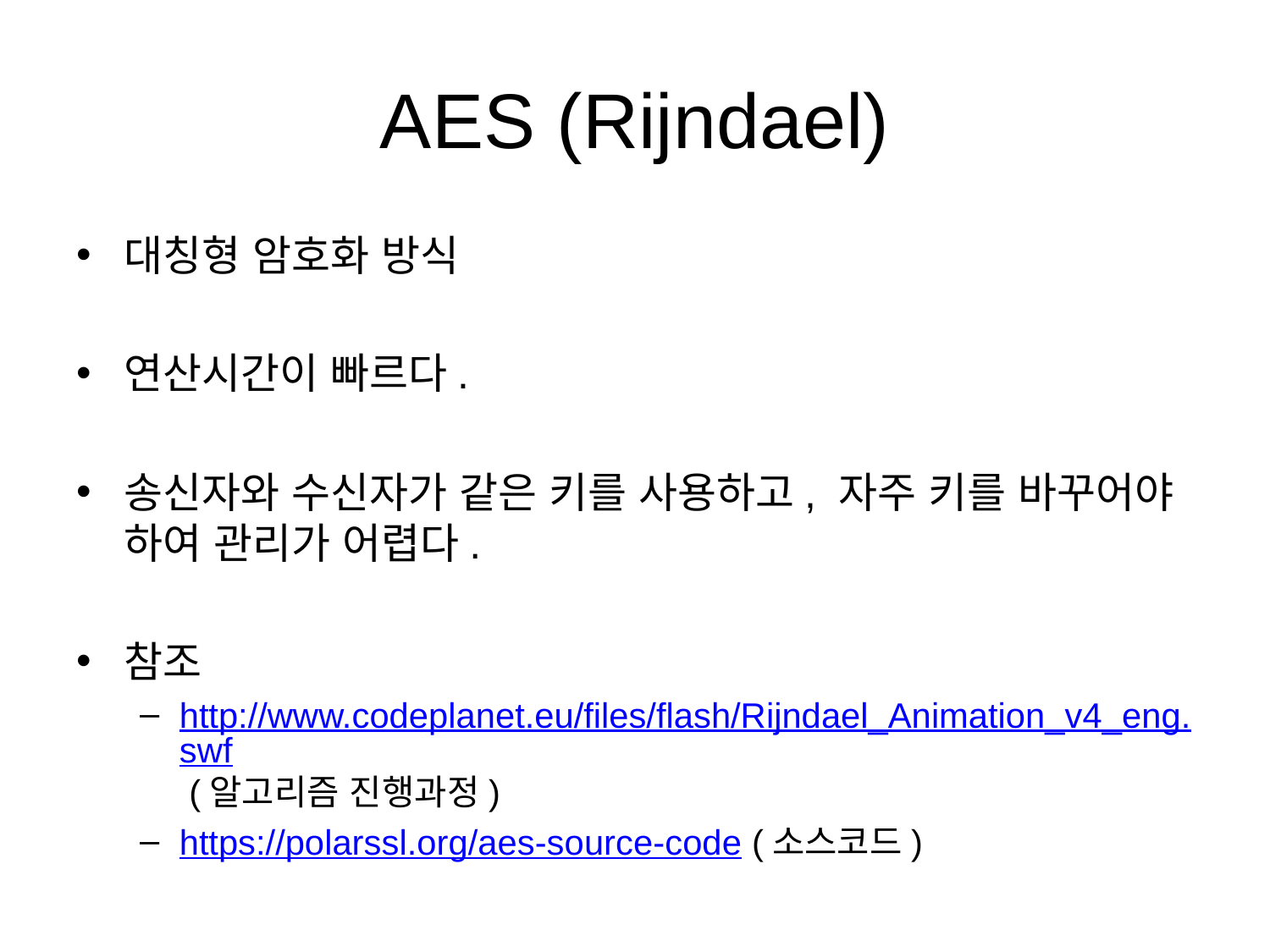

# AES (Rijndael)
대칭형 암호화 방식

연산시간이 빠르다.

송신자와 수신자가 같은 키를 사용하고, 자주 키를 바꾸어야 하여 관리가 어렵다.

참조
http://www.codeplanet.eu/files/flash/Rijndael_Animation_v4_eng.swf (알고리즘 진행과정)
https://polarssl.org/aes-source-code (소스코드)